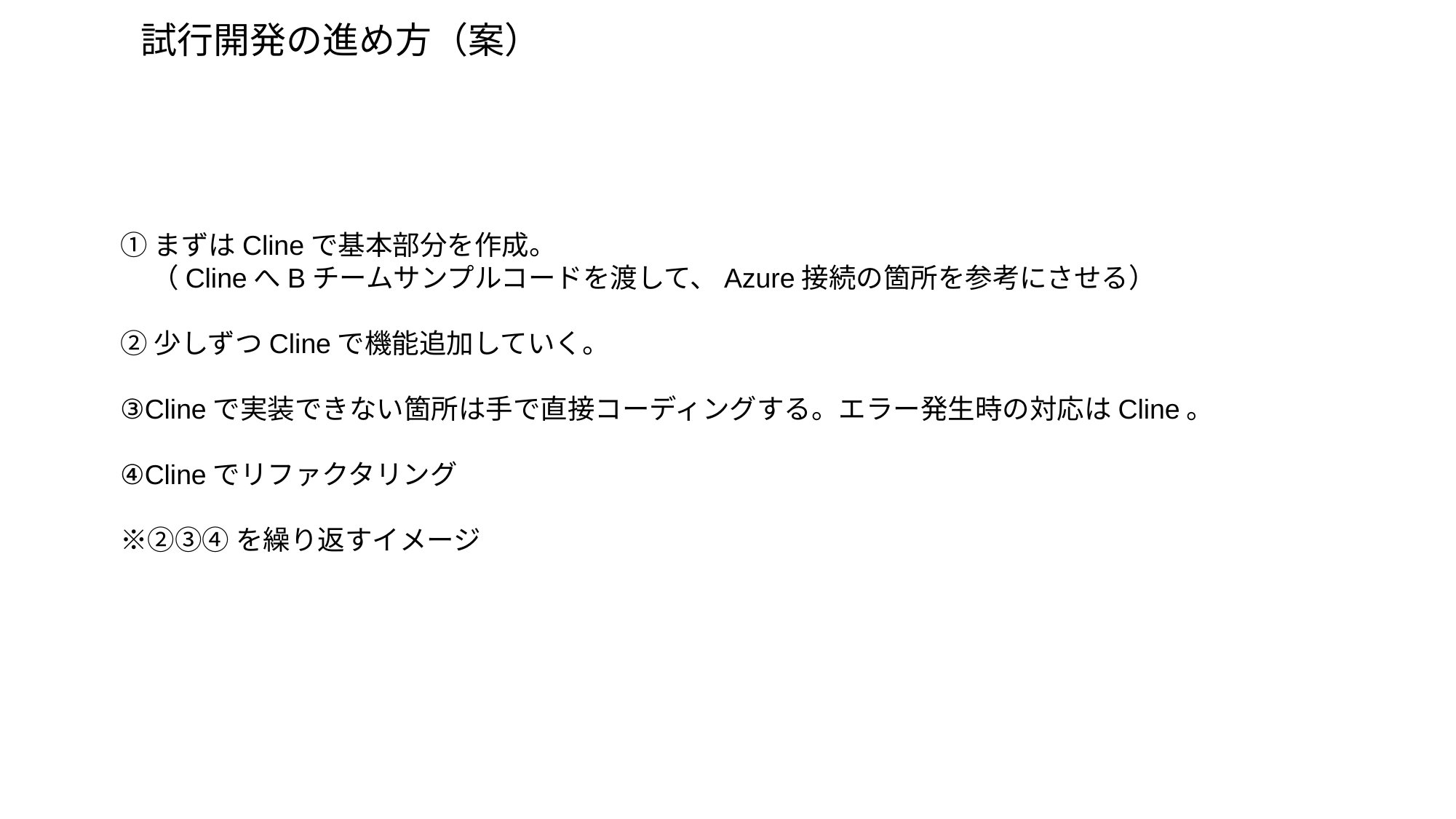

試行開発の進め方（案）

①まずはClineで基本部分を作成。
    （ClineへBチームサンプルコードを渡して、Azure接続の箇所を参考にさせる）

②少しずつClineで機能追加していく。

③Clineで実装できない箇所は手で直接コーディングする。エラー発生時の対応はCline。

④Clineでリファクタリング

※②③④を繰り返すイメージ